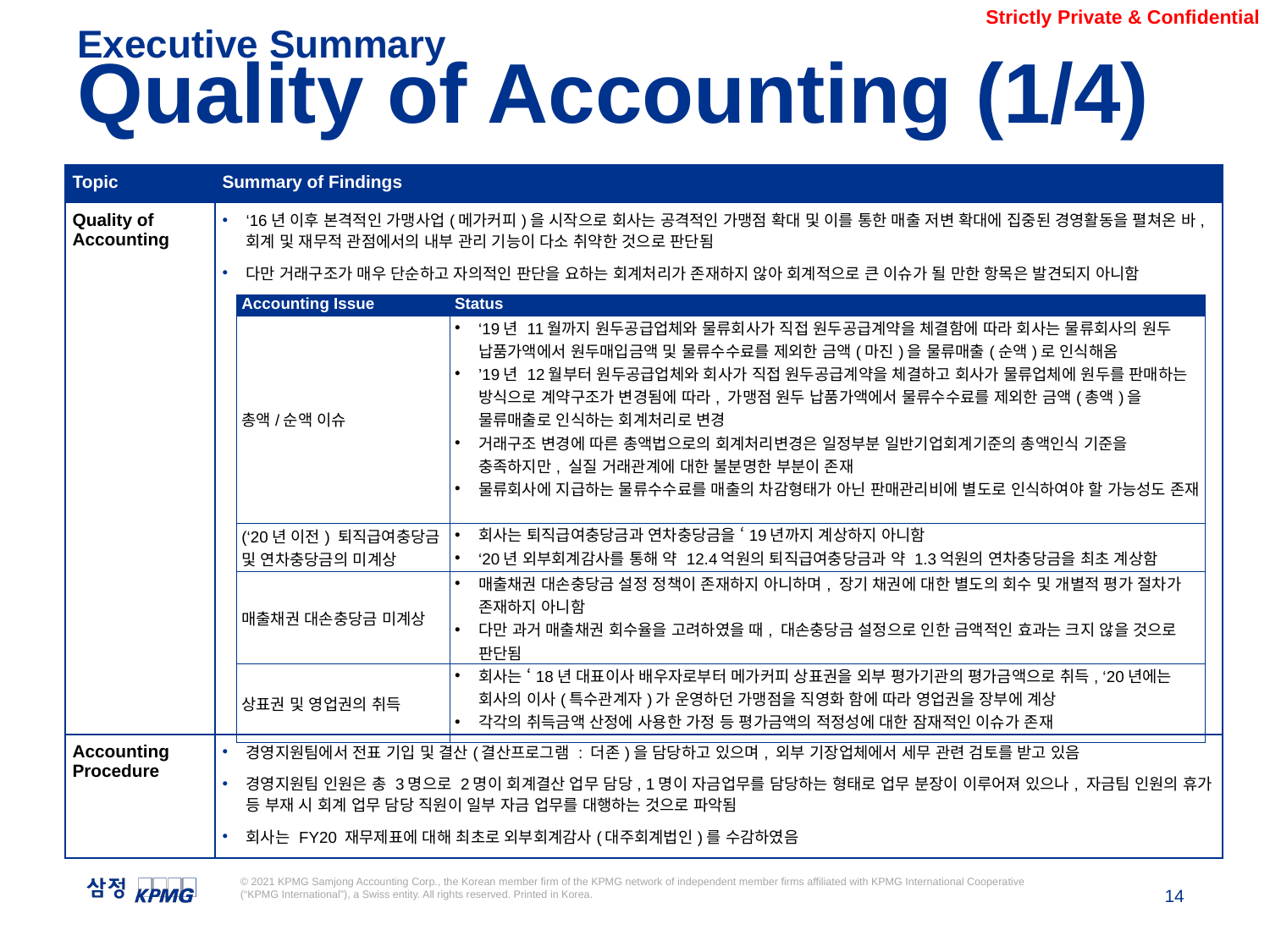

Executive Summary
Quality of Accounting (1/4)
| Topic | Summary of Findings |
| --- | --- |
| Quality of Accounting | ‘16년 이후 본격적인 가맹사업(메가커피)을 시작으로 회사는 공격적인 가맹점 확대 및 이를 통한 매출 저변 확대에 집중된 경영활동을 펼쳐온 바, 회계 및 재무적 관점에서의 내부 관리 기능이 다소 취약한 것으로 판단됨 다만 거래구조가 매우 단순하고 자의적인 판단을 요하는 회계처리가 존재하지 않아 회계적으로 큰 이슈가 될 만한 항목은 발견되지 아니함 |
| Accounting Procedure | 경영지원팀에서 전표 기입 및 결산(결산프로그램 : 더존)을 담당하고 있으며, 외부 기장업체에서 세무 관련 검토를 받고 있음 경영지원팀 인원은 총 3명으로 2명이 회계결산 업무 담당, 1명이 자금업무를 담당하는 형태로 업무 분장이 이루어져 있으나, 자금팀 인원의 휴가 등 부재 시 회계 업무 담당 직원이 일부 자금 업무를 대행하는 것으로 파악됨 회사는 FY20 재무제표에 대해 최초로 외부회계감사(대주회계법인)를 수감하였음 |
| Accounting Issue | Status |
| --- | --- |
| 총액/순액 이슈 | ‘19년 11월까지 원두공급업체와 물류회사가 직접 원두공급계약을 체결함에 따라 회사는 물류회사의 원두 납품가액에서 원두매입금액 및 물류수수료를 제외한 금액(마진)을 물류매출(순액)로 인식해옴 ’19년 12월부터 원두공급업체와 회사가 직접 원두공급계약을 체결하고 회사가 물류업체에 원두를 판매하는 방식으로 계약구조가 변경됨에 따라, 가맹점 원두 납품가액에서 물류수수료를 제외한 금액(총액)을 물류매출로 인식하는 회계처리로 변경 거래구조 변경에 따른 총액법으로의 회계처리변경은 일정부분 일반기업회계기준의 총액인식 기준을 충족하지만, 실질 거래관계에 대한 불분명한 부분이 존재 물류회사에 지급하는 물류수수료를 매출의 차감형태가 아닌 판매관리비에 별도로 인식하여야 할 가능성도 존재 |
| (‘20년 이전) 퇴직급여충당금 및 연차충당금의 미계상 | 회사는 퇴직급여충당금과 연차충당금을 ‘19년까지 계상하지 아니함 ‘20년 외부회계감사를 통해 약 12.4억원의 퇴직급여충당금과 약 1.3억원의 연차충당금을 최초 계상함 |
| 매출채권 대손충당금 미계상 | 매출채권 대손충당금 설정 정책이 존재하지 아니하며, 장기 채권에 대한 별도의 회수 및 개별적 평가 절차가 존재하지 아니함 다만 과거 매출채권 회수율을 고려하였을 때, 대손충당금 설정으로 인한 금액적인 효과는 크지 않을 것으로 판단됨 |
| 상표권 및 영업권의 취득 | 회사는 ‘18년 대표이사 배우자로부터 메가커피 상표권을 외부 평가기관의 평가금액으로 취득, ‘20년에는 회사의 이사(특수관계자)가 운영하던 가맹점을 직영화 함에 따라 영업권을 장부에 계상 각각의 취득금액 산정에 사용한 가정 등 평가금액의 적정성에 대한 잠재적인 이슈가 존재 |